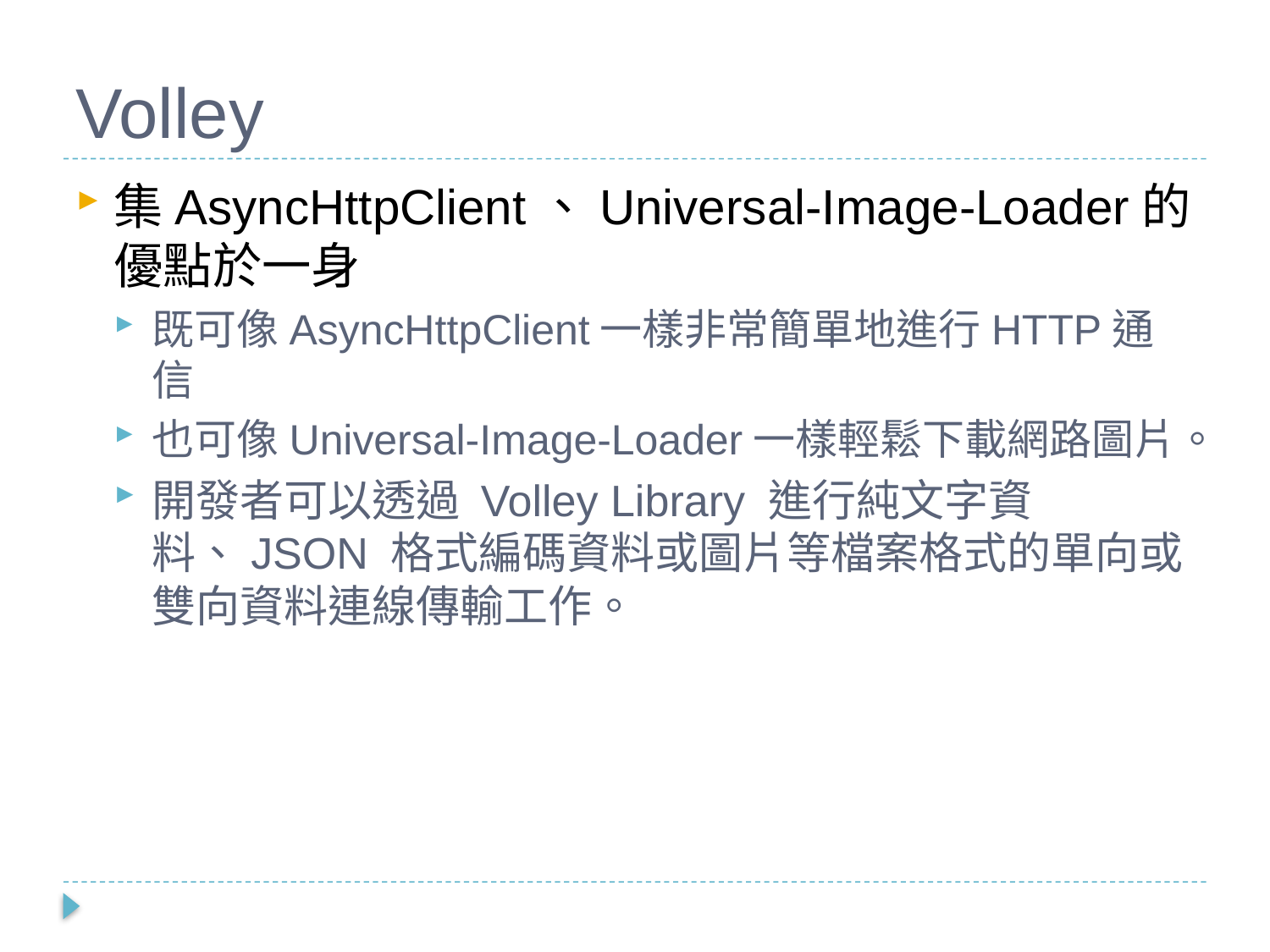

# Volley
集AsyncHttpClient、Universal-Image-Loader的優點於一身
既可像AsyncHttpClient一樣非常簡單地進行HTTP通信
也可像Universal-Image-Loader一樣輕鬆下載網路圖片。
開發者可以透過 Volley Library 進行純文字資料、JSON 格式編碼資料或圖片等檔案格式的單向或雙向資料連線傳輸工作。